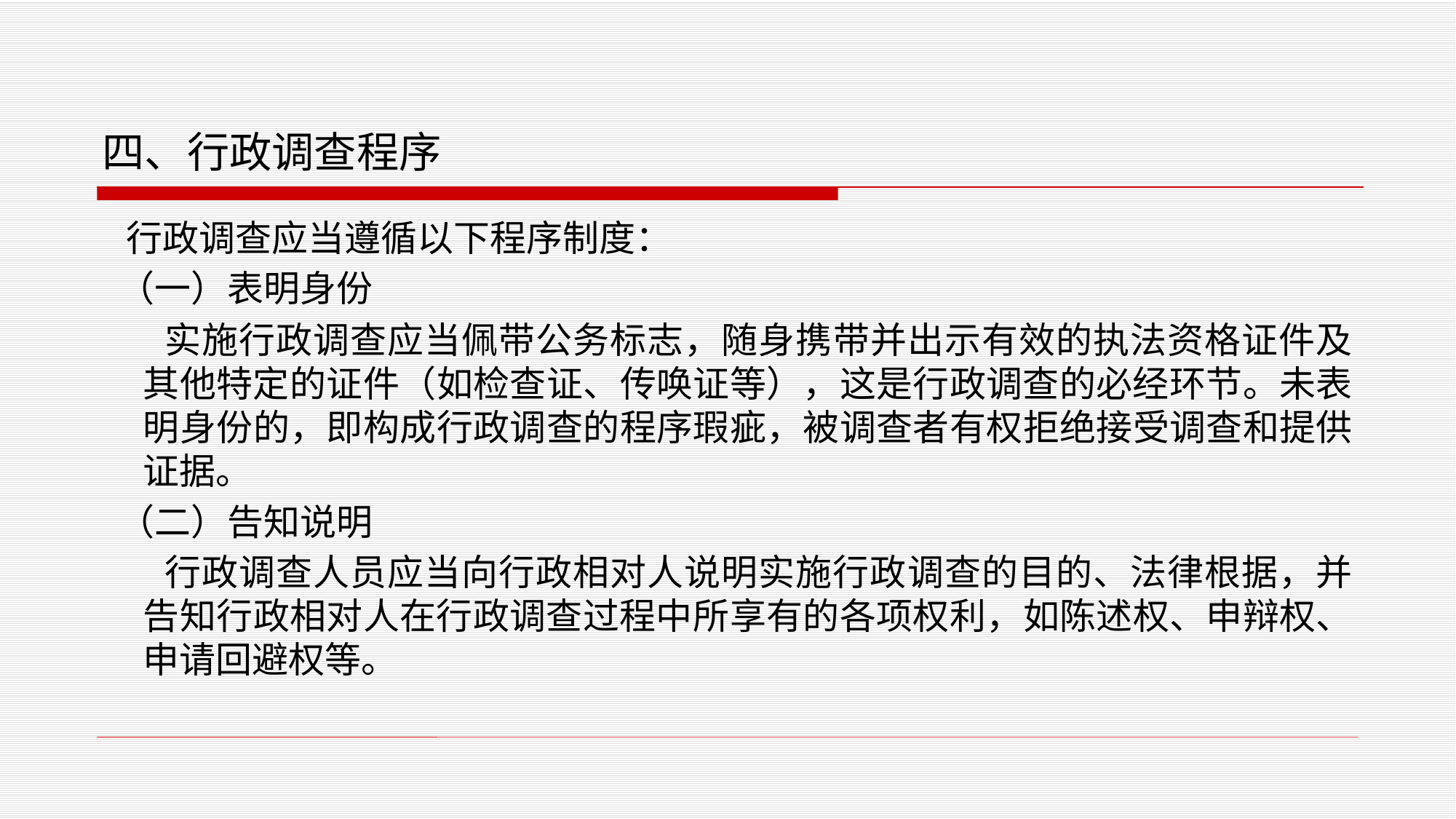

# 四、行政调查程序
  行政调查应当遵循以下程序制度：
 （一）表明身份
      实施行政调查应当佩带公务标志，随身携带并出示有效的执法资格证件及其他特定的证件（如检查证、传唤证等），这是行政调查的必经环节。未表明身份的，即构成行政调查的程序瑕疵，被调查者有权拒绝接受调查和提供证据。
 （二）告知说明
      行政调查人员应当向行政相对人说明实施行政调查的目的、法律根据，并告知行政相对人在行政调查过程中所享有的各项权利，如陈述权、申辩权、申请回避权等。